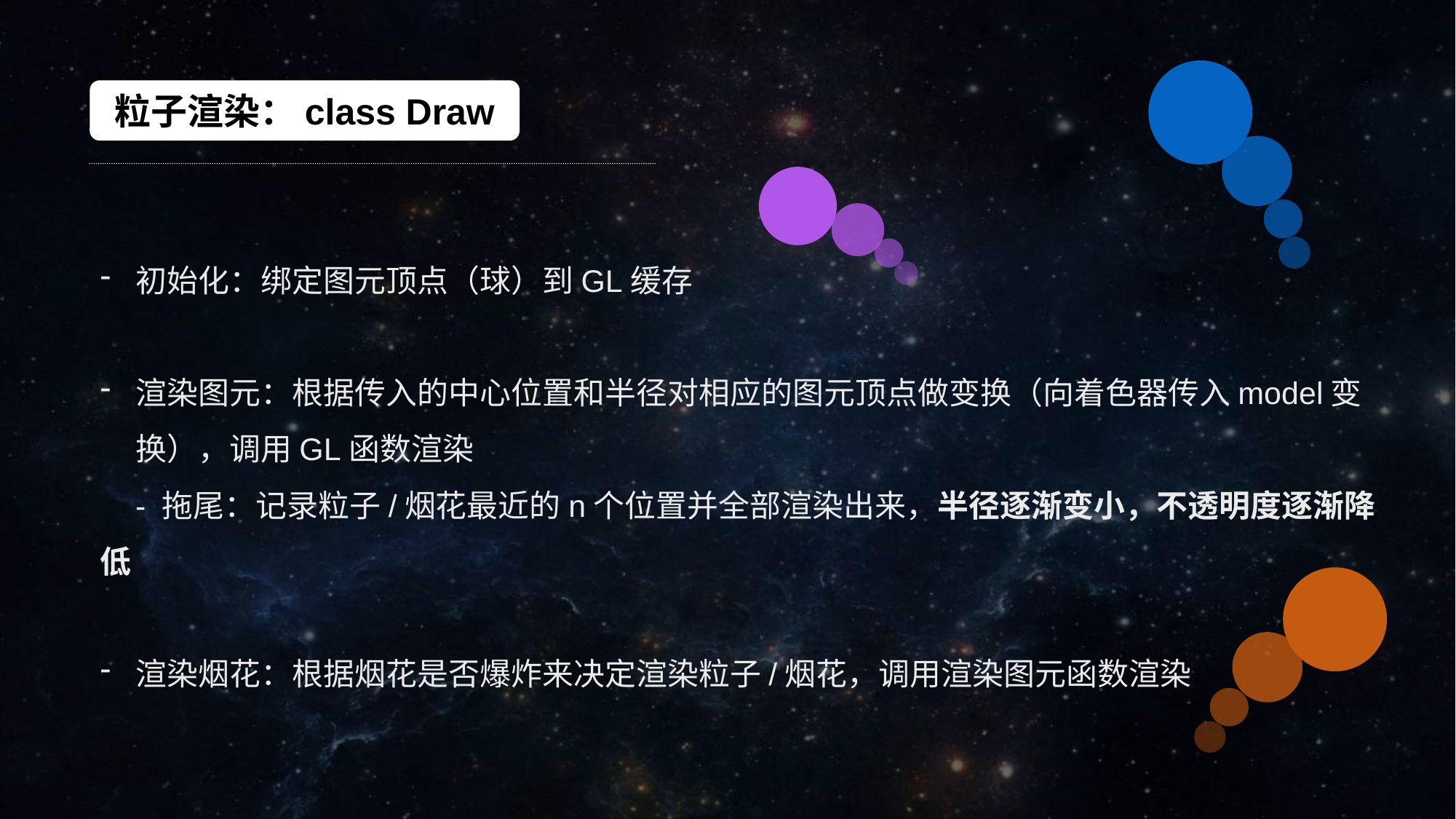

粒子渲染：class Draw

初始化：绑定图元顶点（球）到GL缓存

渲染图元：根据传入的中心位置和半径对相应的图元顶点做变换（向着色器传入model变换），调用GL函数渲染
    - 拖尾：记录粒子/烟花最近的n个位置并全部渲染出来，半径逐渐变小，不透明度逐渐降低

渲染烟花：根据烟花是否爆炸来决定渲染粒子/烟花，调用渲染图元函数渲染